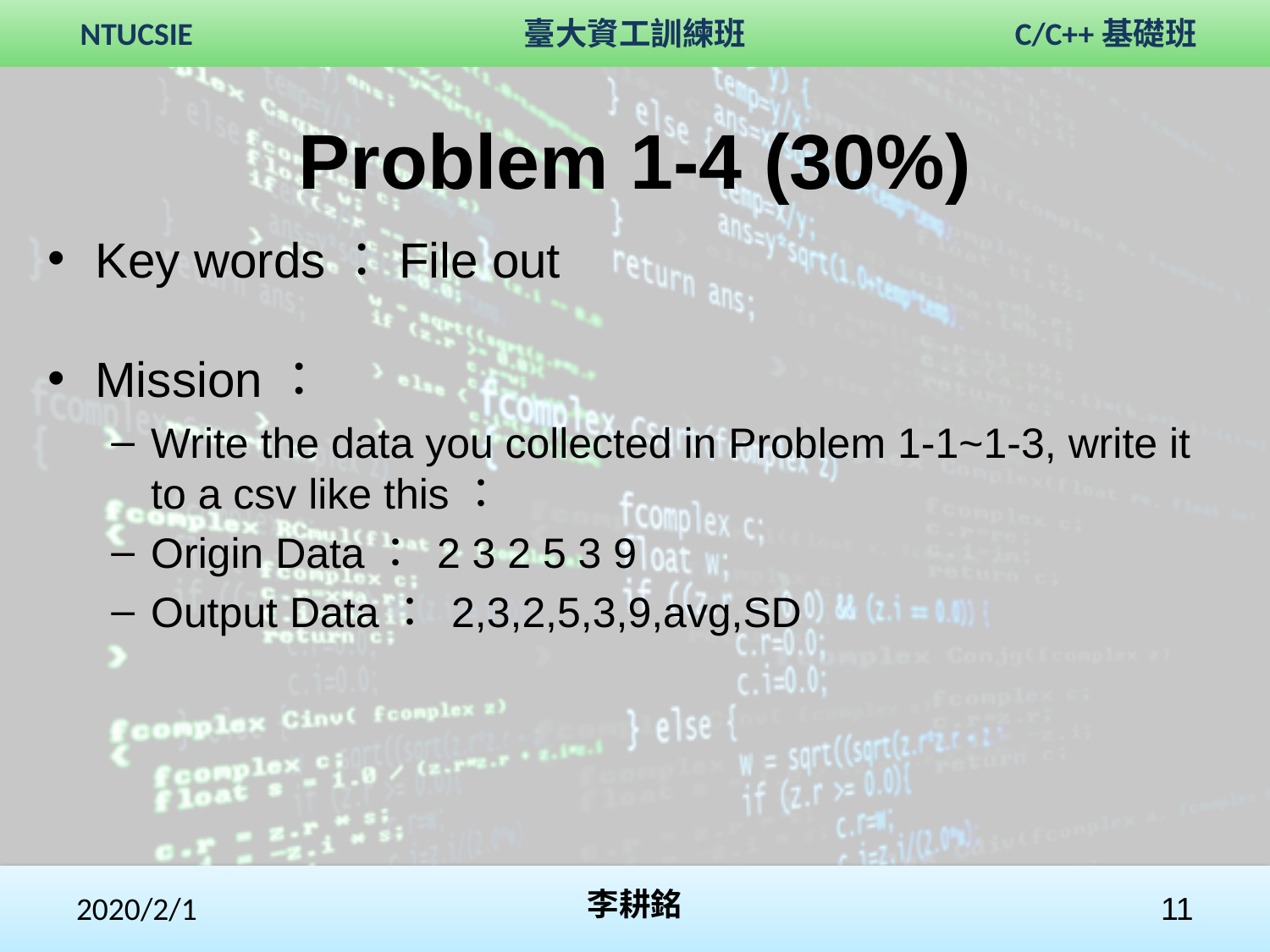

# Problem 1-4 (30%)
Key words：File out
Mission：
Write the data you collected in Problem 1-1~1-3, write it to a csv like this：
Origin Data： 2 3 2 5 3 9
Output Data： 2,3,2,5,3,9,avg,SD

2020/2/1
李耕銘
11